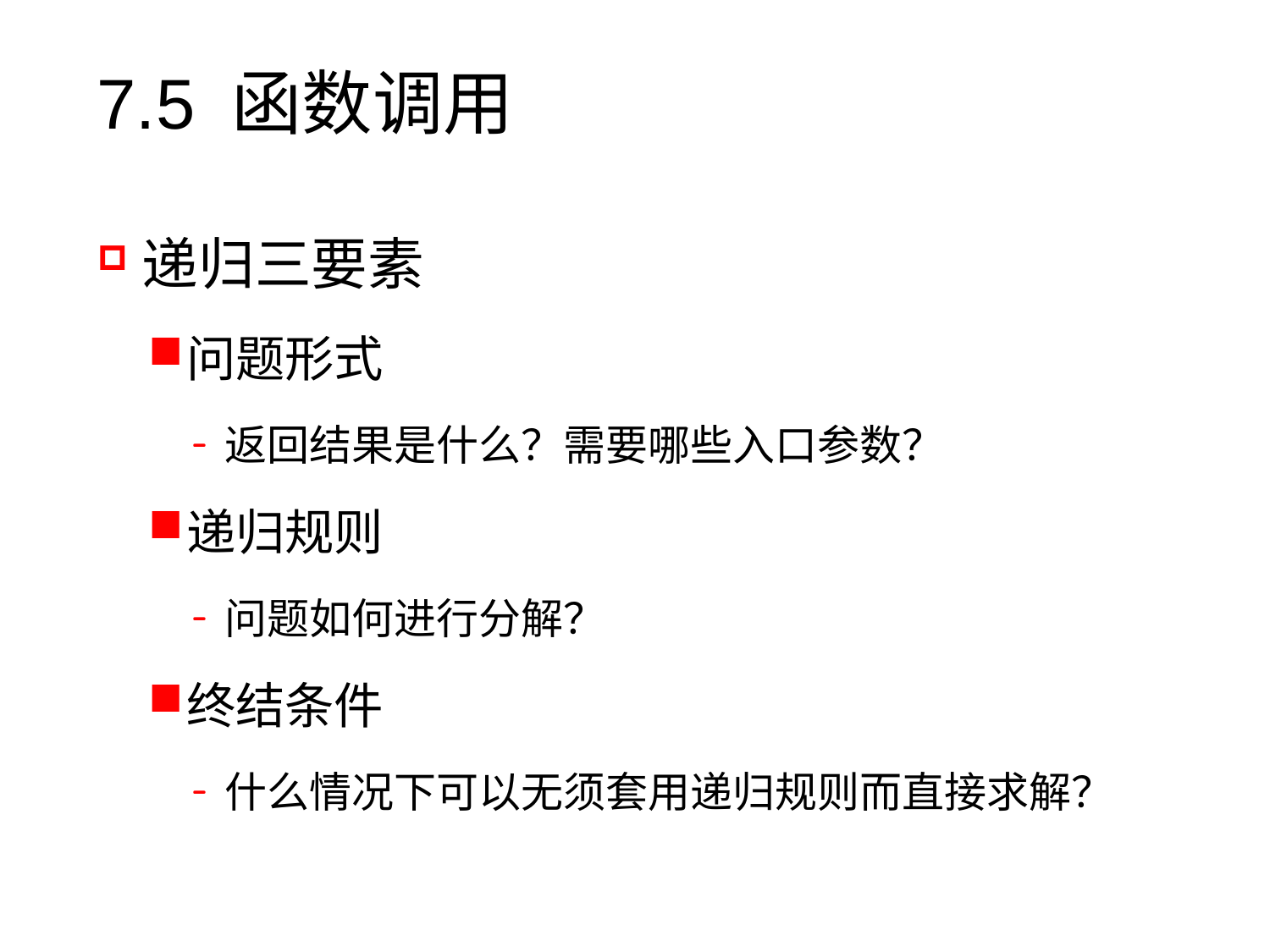

# 7.5 函数调用
递归三要素
问题形式
返回结果是什么？需要哪些入口参数？
递归规则
问题如何进行分解？
终结条件
什么情况下可以无须套用递归规则而直接求解？